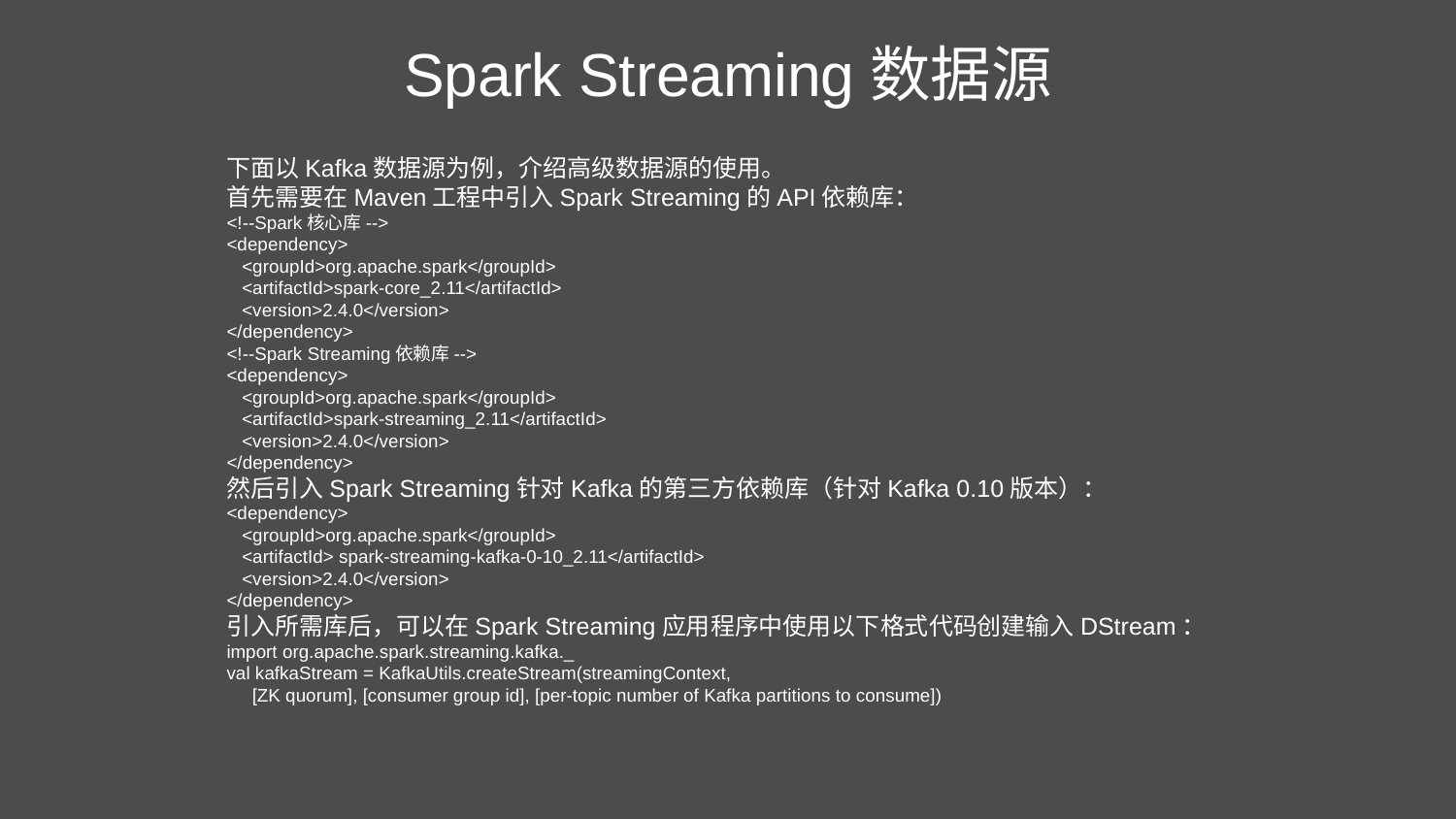

Spark Streaming数据源

下面以Kafka数据源为例，介绍高级数据源的使用。
首先需要在Maven工程中引入Spark Streaming的API依赖库：
<!--Spark核心库-->
<dependency>
   <groupId>org.apache.spark</groupId>
   <artifactId>spark-core_2.11</artifactId>
   <version>2.4.0</version>
</dependency>
<!--Spark Streaming依赖库-->
<dependency>
   <groupId>org.apache.spark</groupId>
   <artifactId>spark-streaming_2.11</artifactId>
   <version>2.4.0</version>
</dependency>
然后引入Spark Streaming针对Kafka的第三方依赖库（针对Kafka 0.10版本）：
<dependency>
   <groupId>org.apache.spark</groupId>
   <artifactId> spark-streaming-kafka-0-10_2.11</artifactId>
   <version>2.4.0</version>
</dependency>
引入所需库后，可以在Spark Streaming应用程序中使用以下格式代码创建输入DStream：
import org.apache.spark.streaming.kafka._
val kafkaStream = KafkaUtils.createStream(streamingContext,
     [ZK quorum], [consumer group id], [per-topic number of Kafka partitions to consume])